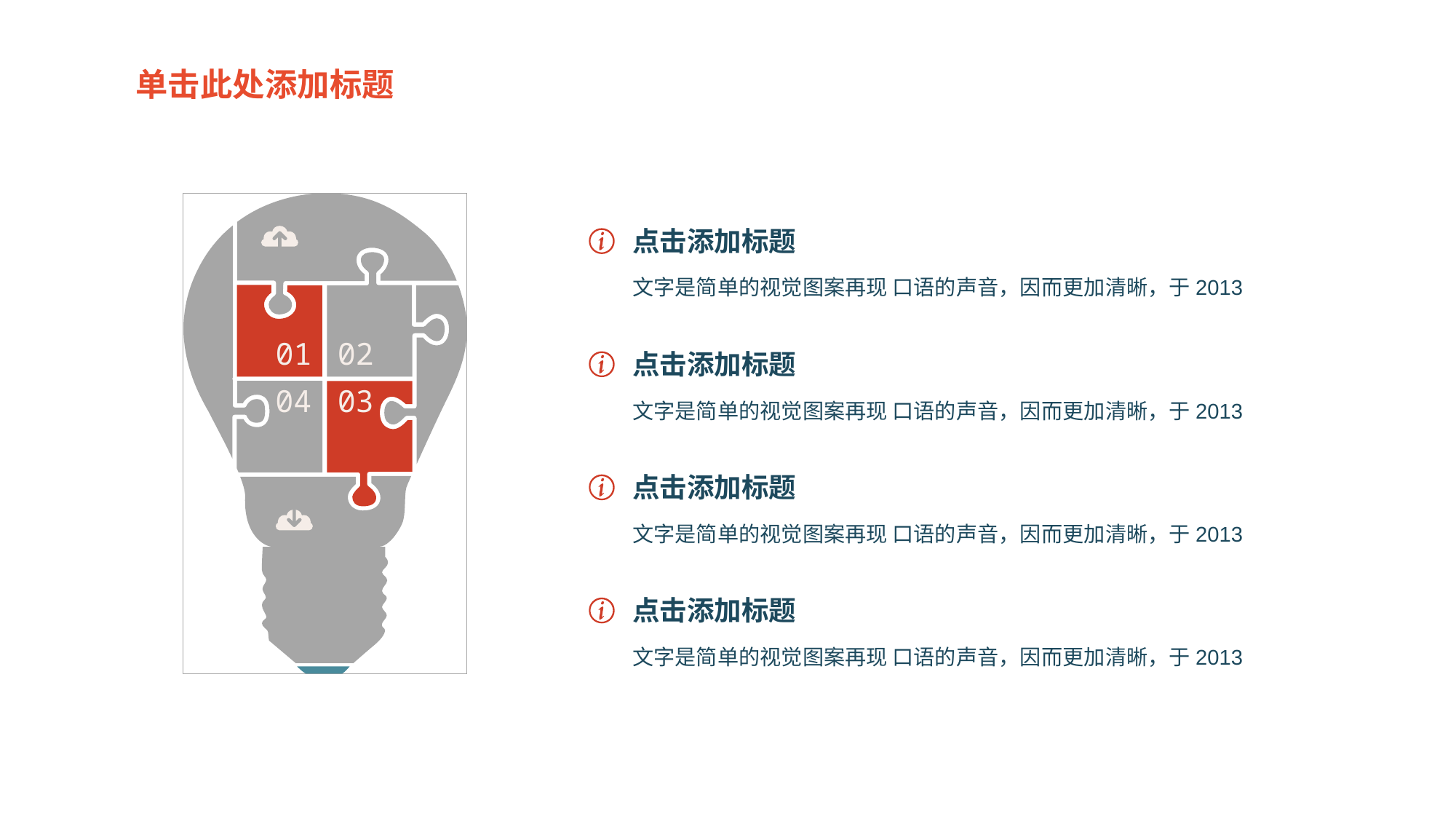

单击此处添加标题

点击添加标题

文字是简单的视觉图案再现 口语的声音，因而更加清晰，于2013

01
02
点击添加标题

文字是简单的视觉图案再现 口语的声音，因而更加清晰，于2013
04
03

点击添加标题

文字是简单的视觉图案再现 口语的声音，因而更加清晰，于2013

点击添加标题

文字是简单的视觉图案再现 口语的声音，因而更加清晰，于2013